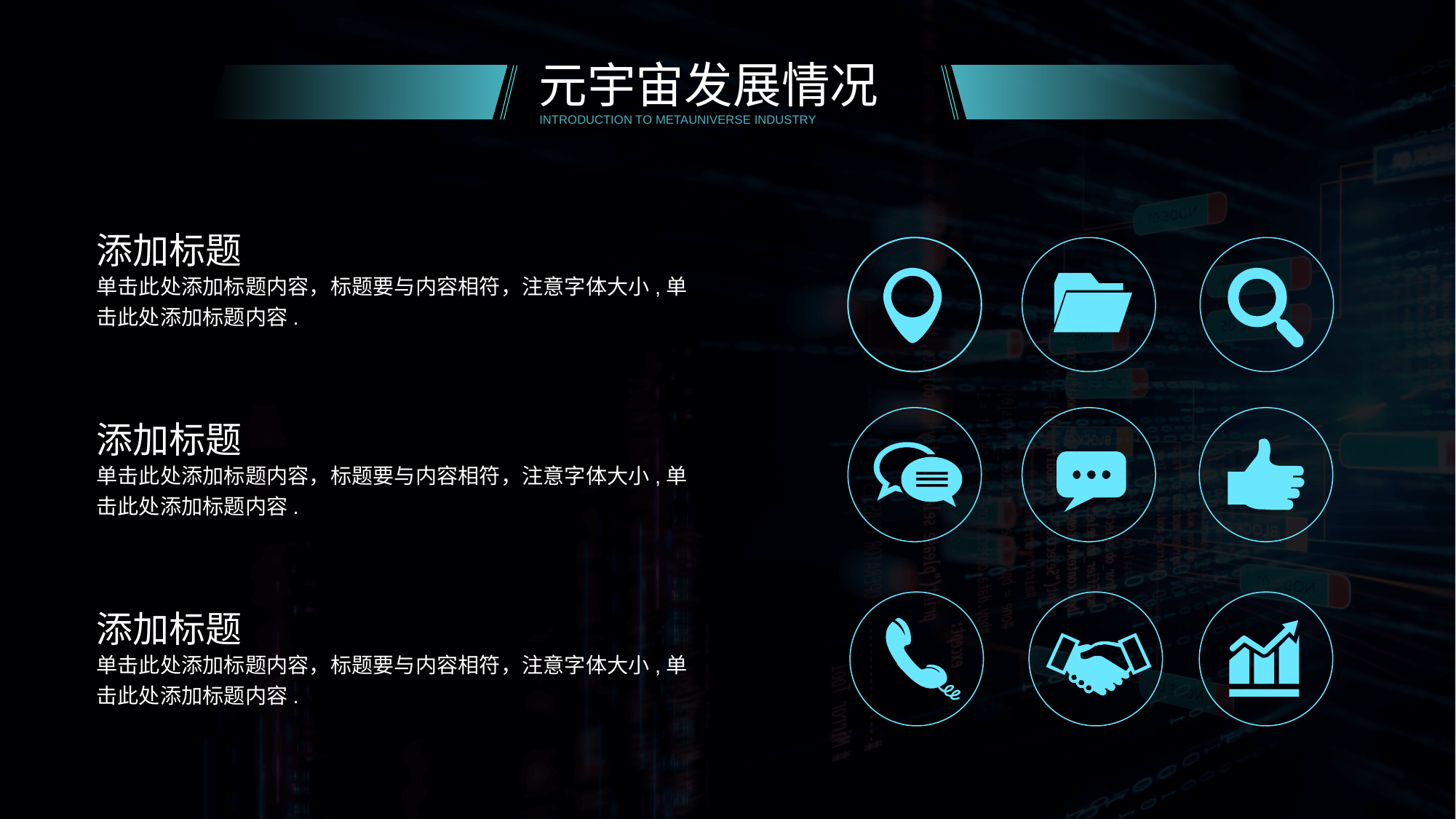

元宇宙发展情况
INTRODUCTION TO METAUNIVERSE INDUSTRY

添加标题
单击此处添加标题内容，标题要与内容相符，注意字体大小,单击此处添加标题内容.

添加标题
单击此处添加标题内容，标题要与内容相符，注意字体大小,单击此处添加标题内容.

添加标题
单击此处添加标题内容，标题要与内容相符，注意字体大小,单击此处添加标题内容.